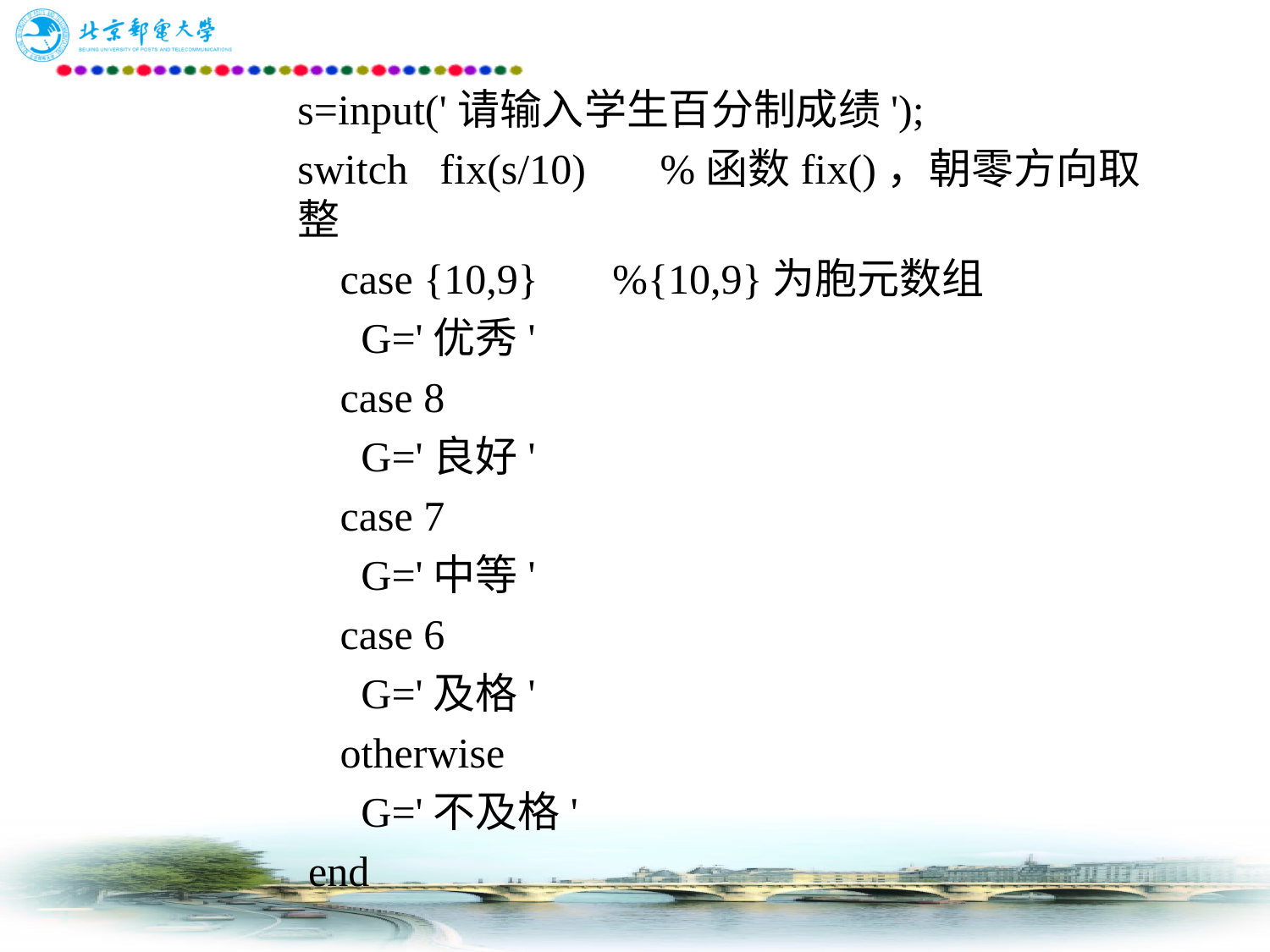

s=input('请输入学生百分制成绩');
switch   fix(s/10)       %函数fix()，朝零方向取整
    case {10,9}       %{10,9}为胞元数组
      G='优秀'
    case 8
      G='良好'
    case 7
      G='中等'
    case 6
      G='及格'
    otherwise
      G='不及格'
 end